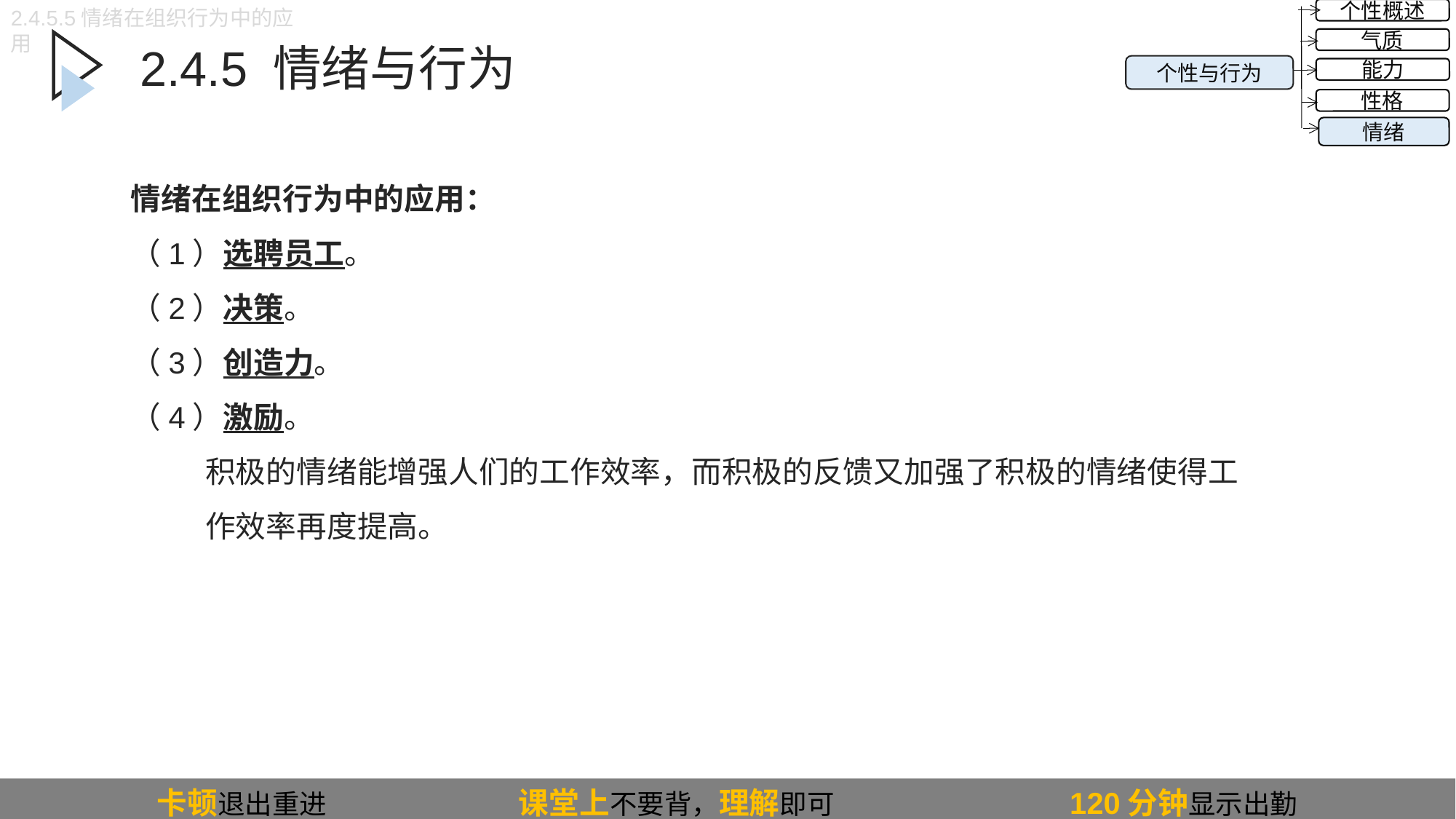

2.4.5.5情绪在组织行为中的应用
个性概述
气质
能力

性格
情绪
个性与行为
2.4.5 情绪与行为
情绪在组织行为中的应用：
（1）选聘员工。
（2）决策。
（3）创造力。
（4）激励。
          积极的情绪能增强人们的工作效率，而积极的反馈又加强了积极的情绪使得工
          作效率再度提高。